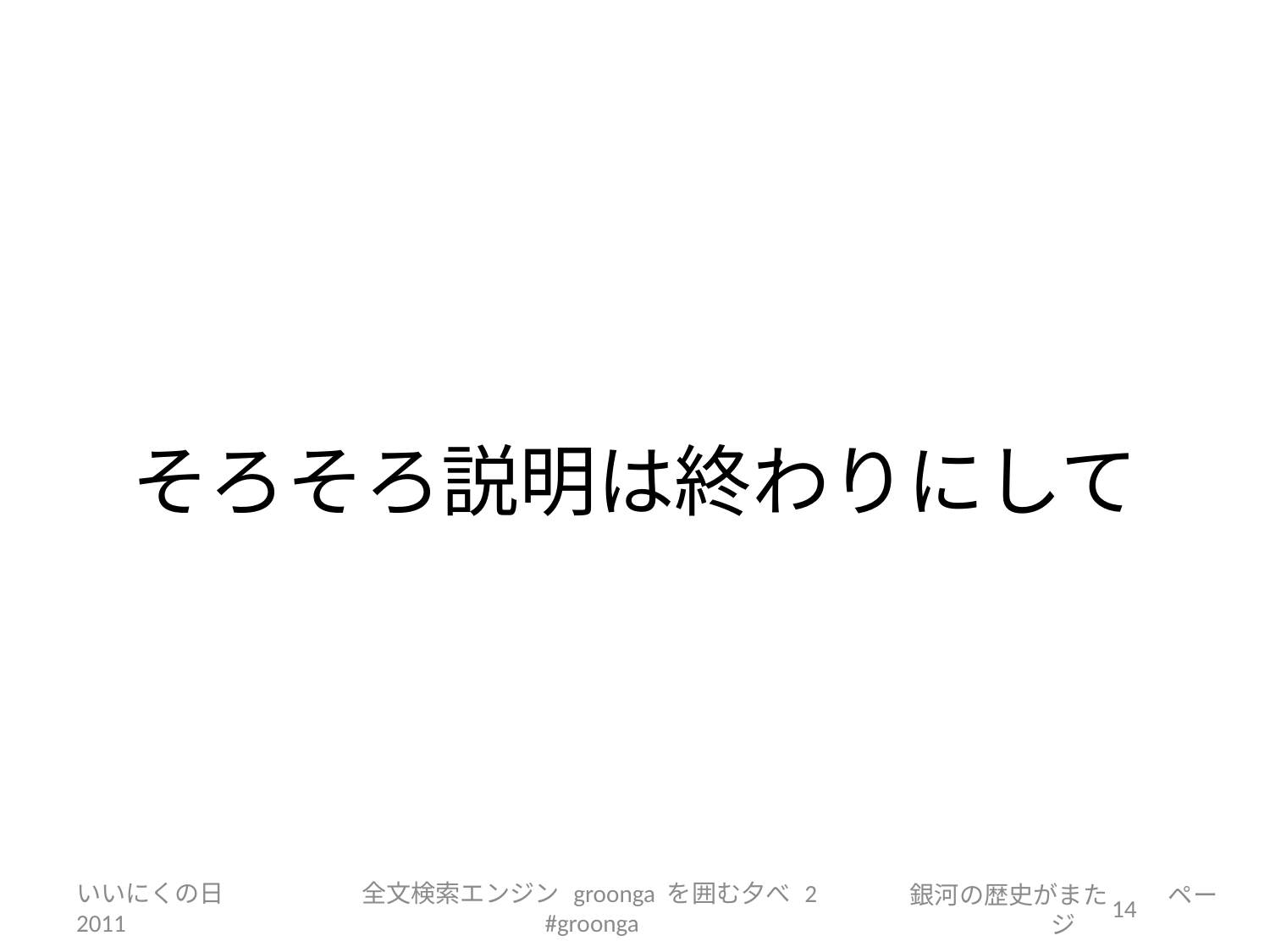

# そろそろ説明は終わりにして
いいにくの日 2011
全文検索エンジン groonga を囲む夕べ 2  #groonga
14